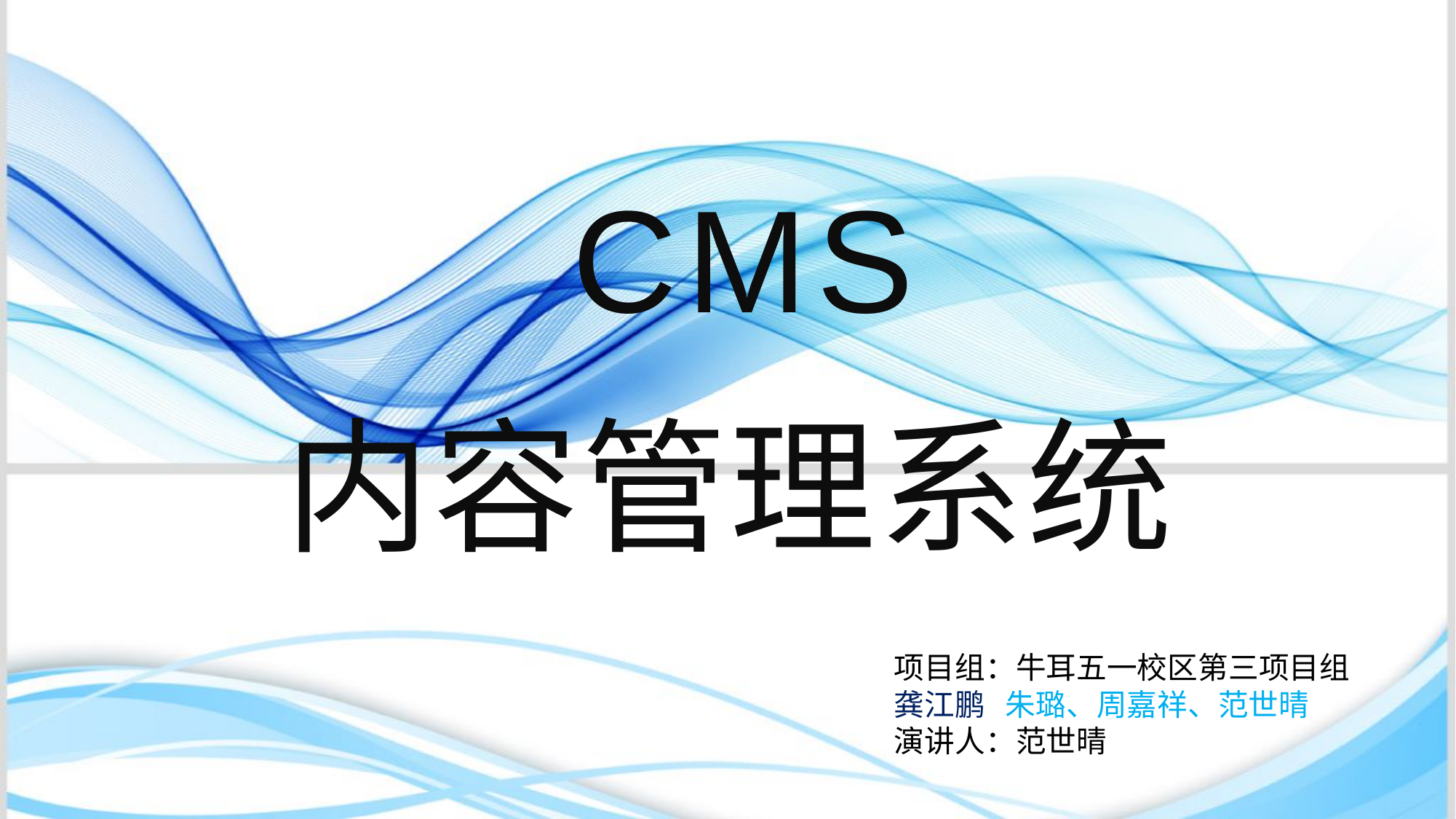

# CMS
内容管理系统
项目组：牛耳五一校区第三项目组
龚江鹏   朱璐、周嘉祥、范世晴
演讲人：范世晴